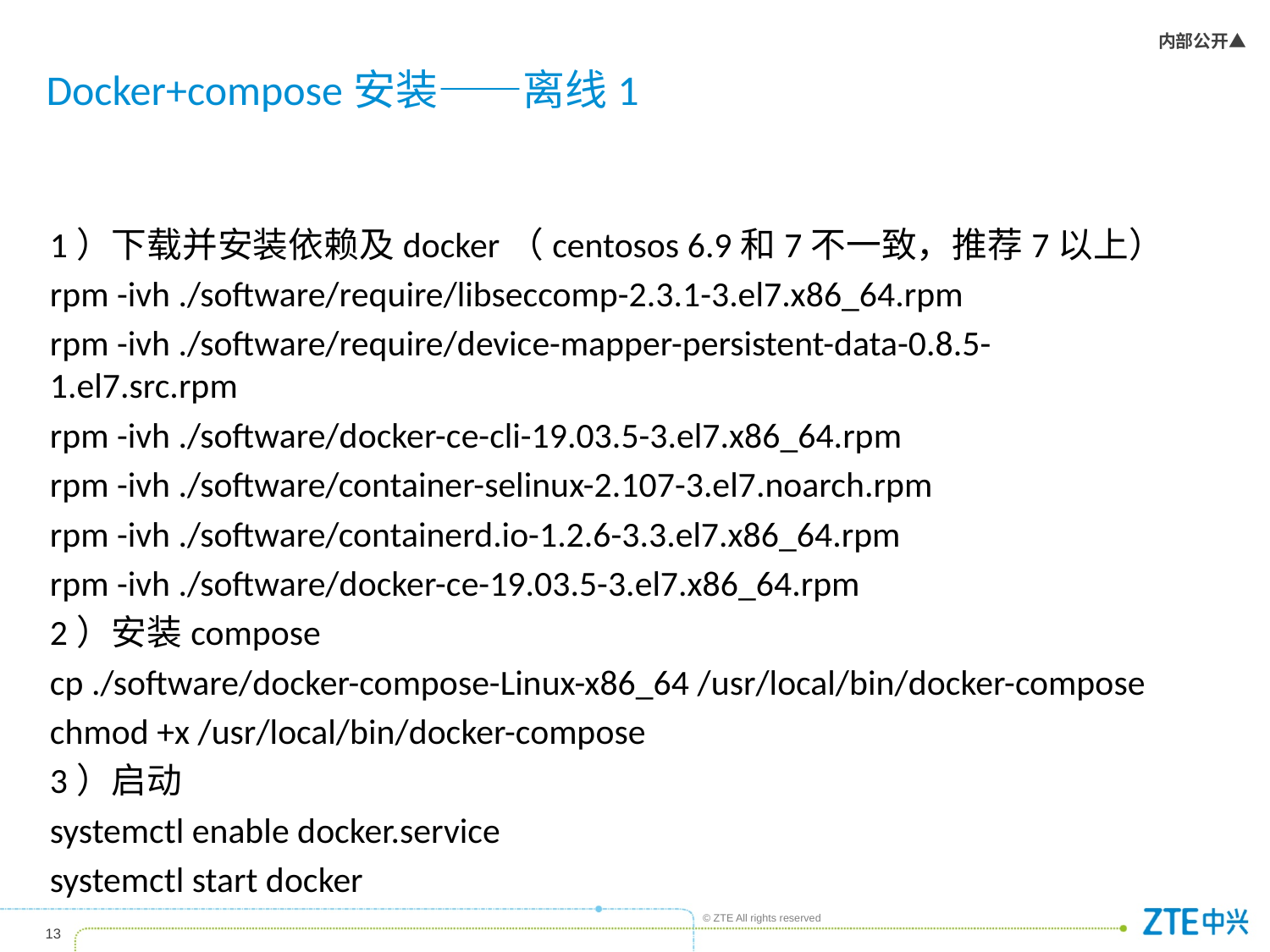

# Docker+compose安装——离线1
1）下载并安装依赖及docker（centosos 6.9和7不一致，推荐7以上）
rpm -ivh ./software/require/libseccomp-2.3.1-3.el7.x86_64.rpm
rpm -ivh ./software/require/device-mapper-persistent-data-0.8.5-1.el7.src.rpm
rpm -ivh ./software/docker-ce-cli-19.03.5-3.el7.x86_64.rpm
rpm -ivh ./software/container-selinux-2.107-3.el7.noarch.rpm
rpm -ivh ./software/containerd.io-1.2.6-3.3.el7.x86_64.rpm
rpm -ivh ./software/docker-ce-19.03.5-3.el7.x86_64.rpm
2）安装compose
cp ./software/docker-compose-Linux-x86_64 /usr/local/bin/docker-compose
chmod +x /usr/local/bin/docker-compose
3）启动
systemctl enable docker.service
systemctl start docker